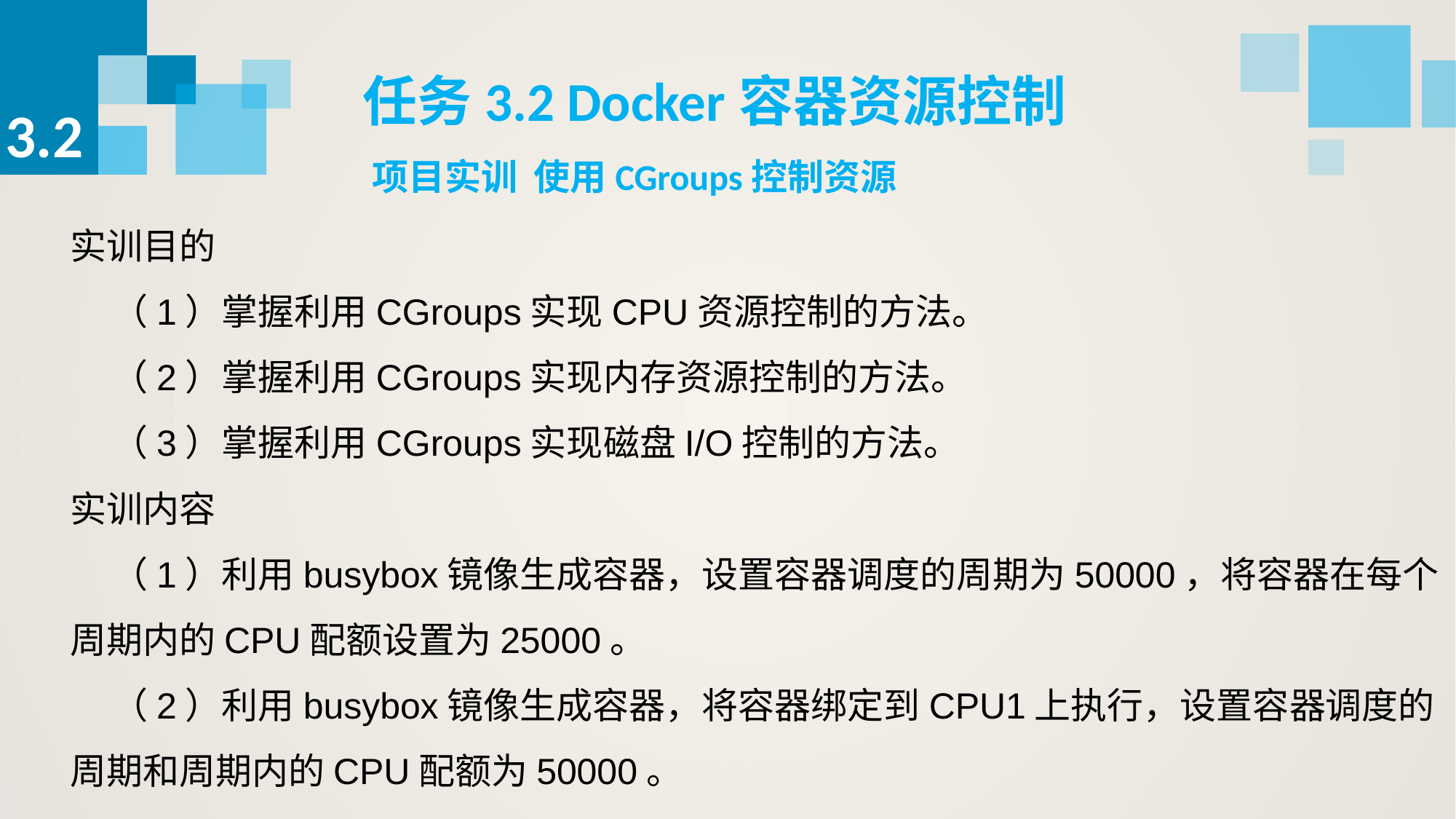

任务3.2 Docker容器资源控制
3.2
项目实训  使用CGroups控制资源
实训目的
    （1）掌握利用CGroups实现CPU资源控制的方法。
    （2）掌握利用CGroups实现内存资源控制的方法。
    （3）掌握利用CGroups实现磁盘I/O控制的方法。
实训内容
    （1）利用busybox镜像生成容器，设置容器调度的周期为50000，将容器在每个周期内的CPU配额设置为25000。
    （2）利用busybox镜像生成容器，将容器绑定到CPU1上执行，设置容器调度的周期和周期内的CPU配额为50000。